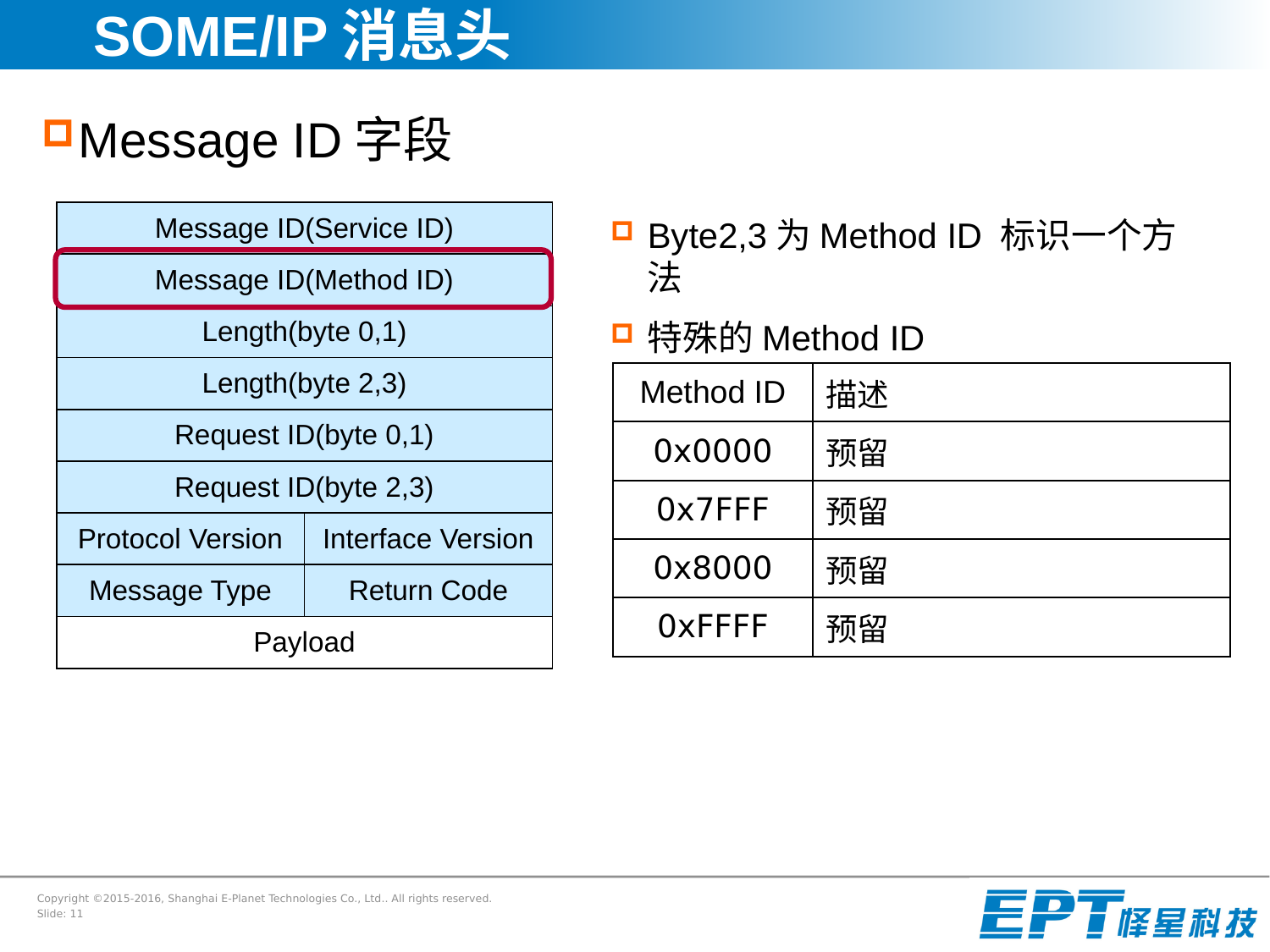

# SOME/IP消息头
Message ID字段
| Message ID(Service ID) |  |
| --- | --- |
| Message ID(Method ID) |  |
| Length(byte 0,1) |  |
| Length(byte 2,3) |  |
| Request ID(byte 0,1) |  |
| Request ID(byte 2,3) |  |
| Protocol Version | Interface Version |
| Message Type | Return Code |
| Payload |  |
Byte2,3为Method ID 标识一个方法
特殊的Method ID

| Method ID | 描述 |
| --- | --- |
| 0x0000 | 预留 |
| 0x7FFF | 预留 |
| 0x8000 | 预留 |
| 0xFFFF | 预留 |